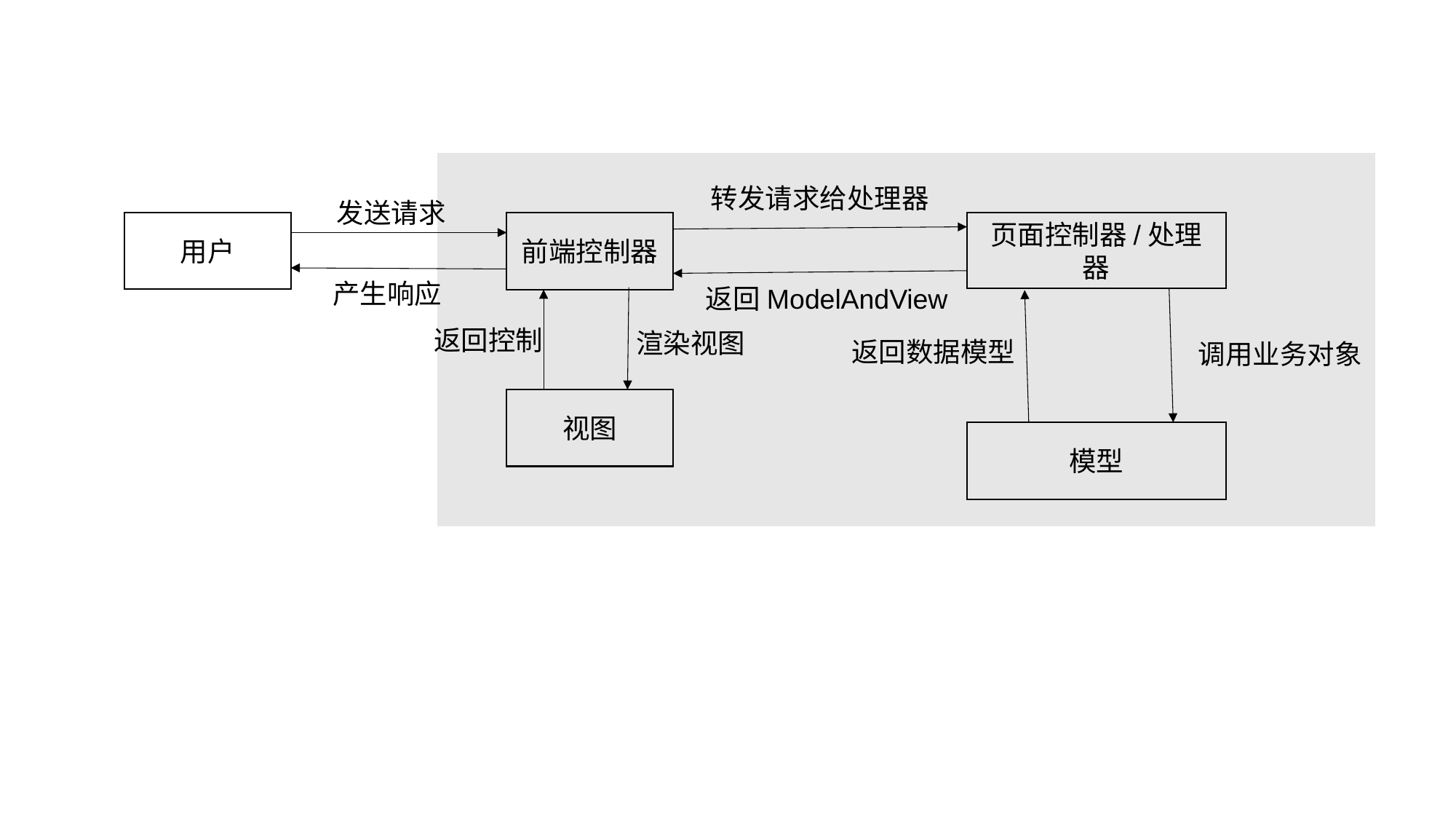

转发请求给处理器
发送请求
用户
前端控制器
页面控制器/处理器
产生响应
返回ModelAndView

返回控制
渲染视图
返回数据模型
调用业务对象
视图
模型